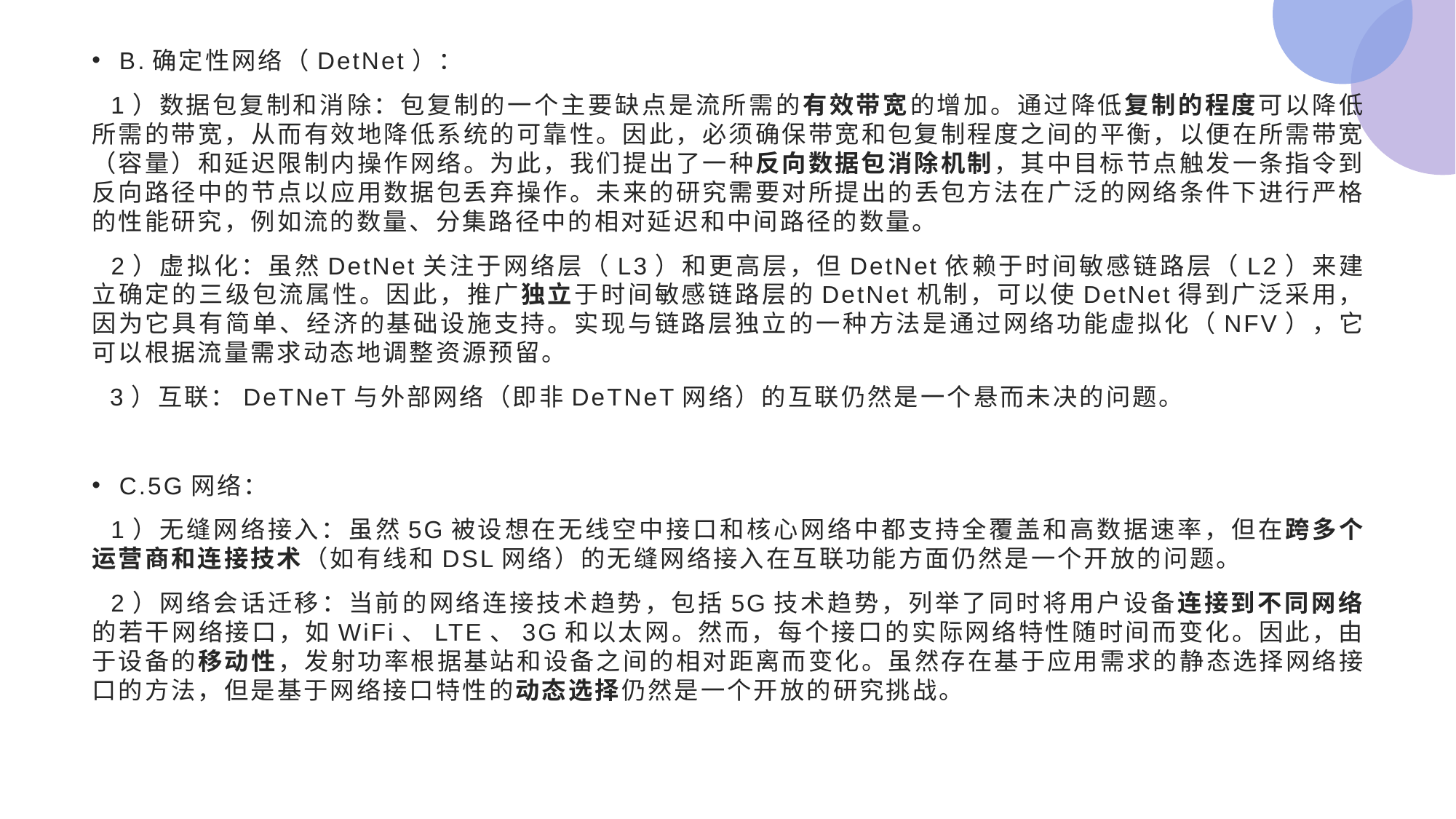

B.确定性网络（DetNet）：
  1）数据包复制和消除：包复制的一个主要缺点是流所需的有效带宽的增加。通过降低复制的程度可以降低所需的带宽，从而有效地降低系统的可靠性。因此，必须确保带宽和包复制程度之间的平衡，以便在所需带宽（容量）和延迟限制内操作网络。为此，我们提出了一种反向数据包消除机制，其中目标节点触发一条指令到反向路径中的节点以应用数据包丢弃操作。未来的研究需要对所提出的丢包方法在广泛的网络条件下进行严格的性能研究，例如流的数量、分集路径中的相对延迟和中间路径的数量。
  2）虚拟化：虽然DetNet关注于网络层（L3）和更高层，但DetNet依赖于时间敏感链路层（L2）来建立确定的三级包流属性。因此，推广独立于时间敏感链路层的DetNet机制，可以使DetNet得到广泛采用，因为它具有简单、经济的基础设施支持。实现与链路层独立的一种方法是通过网络功能虚拟化（NFV），它可以根据流量需求动态地调整资源预留。
  3）互联：DeTNeT与外部网络（即非DeTNeT网络）的互联仍然是一个悬而未决的问题。

C.5G网络：
  1）无缝网络接入：虽然5G被设想在无线空中接口和核心网络中都支持全覆盖和高数据速率，但在跨多个运营商和连接技术（如有线和DSL网络）的无缝网络接入在互联功能方面仍然是一个开放的问题。
  2）网络会话迁移：当前的网络连接技术趋势，包括5G技术趋势，列举了同时将用户设备连接到不同网络的若干网络接口，如WiFi、LTE、3G和以太网。然而，每个接口的实际网络特性随时间而变化。因此，由于设备的移动性，发射功率根据基站和设备之间的相对距离而变化。虽然存在基于应用需求的静态选择网络接口的方法，但是基于网络接口特性的动态选择仍然是一个开放的研究挑战。